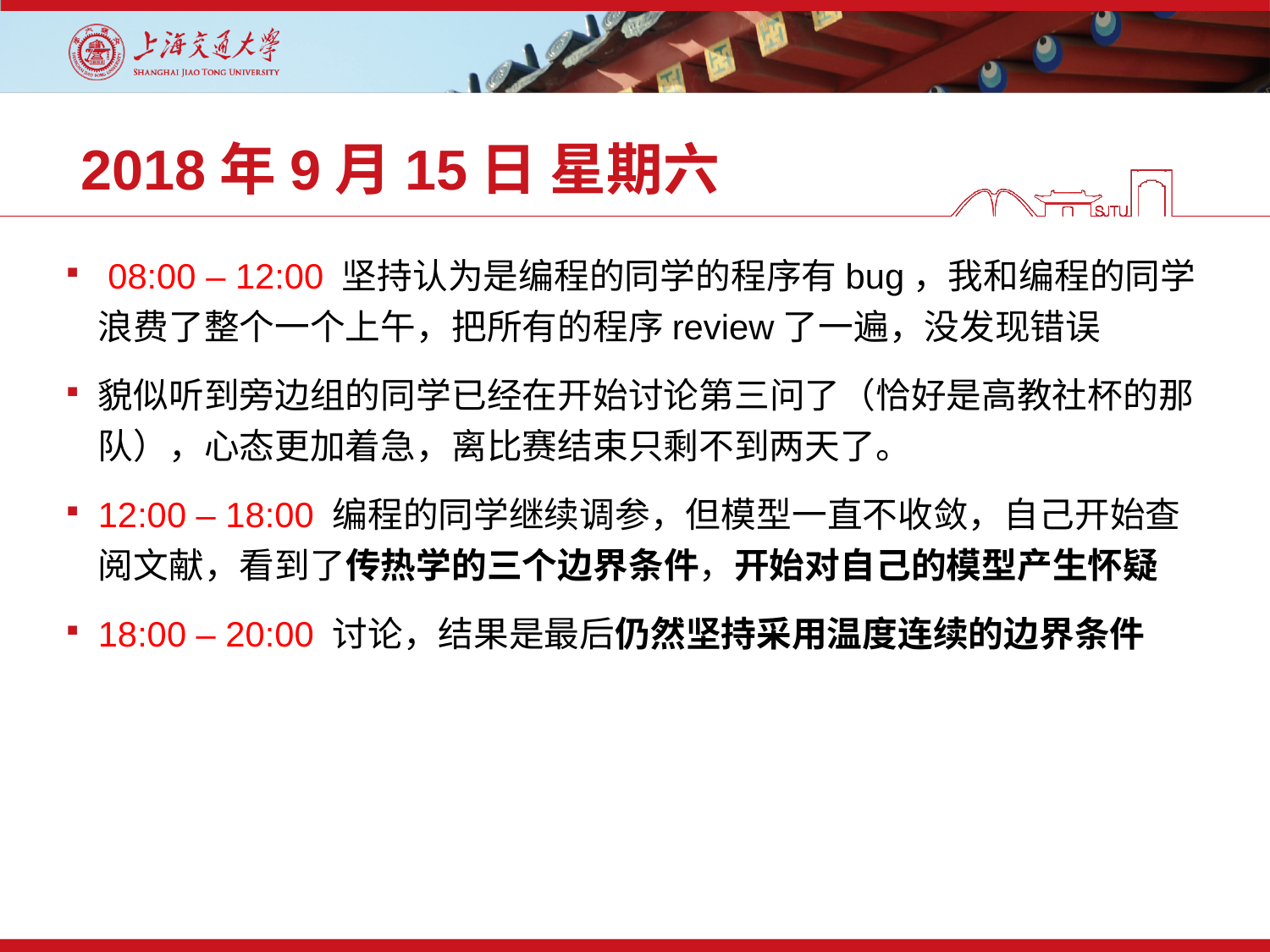

# 2018年9月15日 星期六
 08:00 – 12:00 坚持认为是编程的同学的程序有bug，我和编程的同学浪费了整个一个上午，把所有的程序review了一遍，没发现错误
貌似听到旁边组的同学已经在开始讨论第三问了（恰好是高教社杯的那队），心态更加着急，离比赛结束只剩不到两天了。
12:00 – 18:00 编程的同学继续调参，但模型一直不收敛，自己开始查阅文献，看到了传热学的三个边界条件，开始对自己的模型产生怀疑
18:00 – 20:00 讨论，结果是最后仍然坚持采用温度连续的边界条件